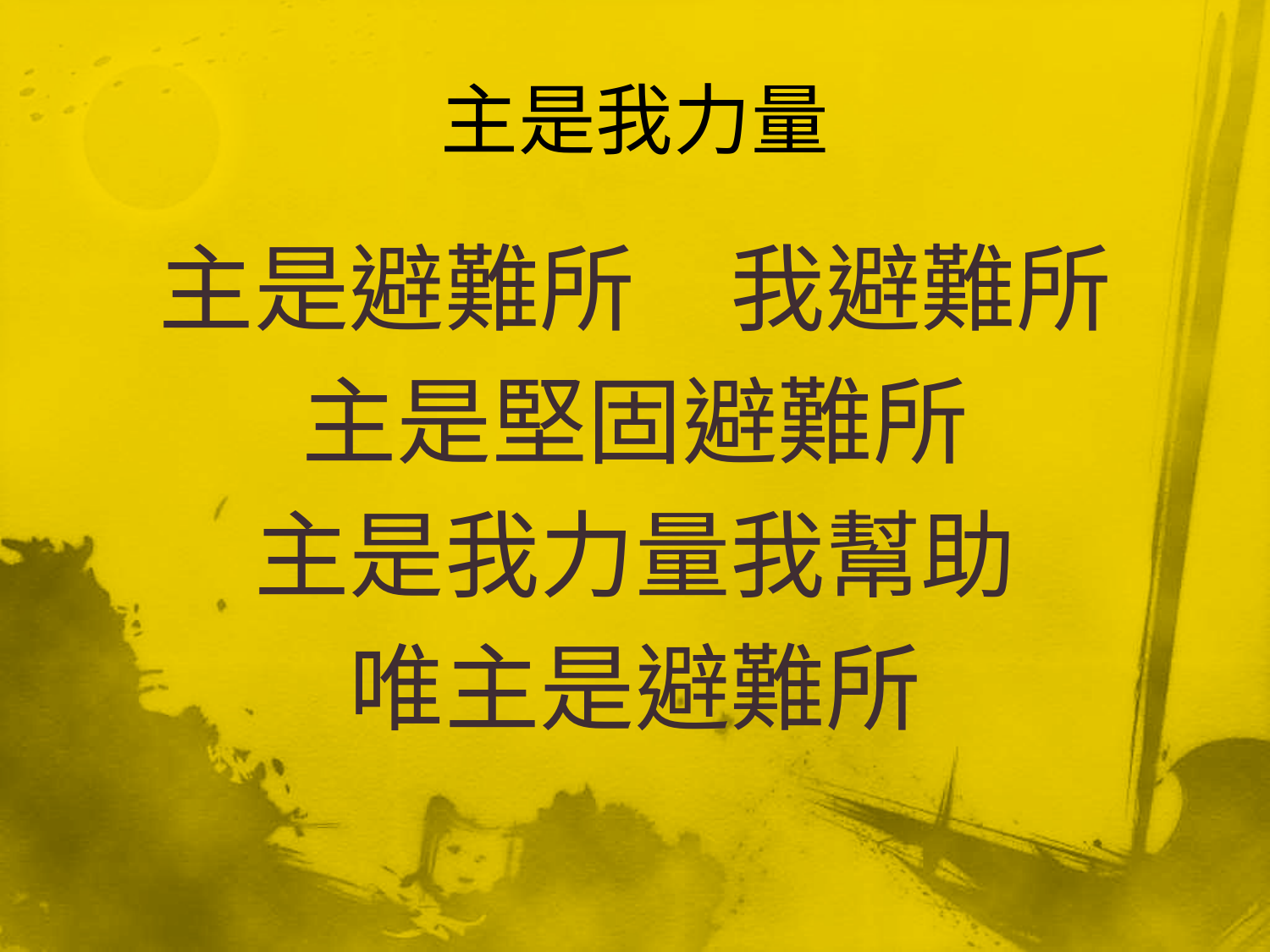

# 主是我力量
主是避難所　我避難所
主是堅固避難所
主是我力量我幫助
唯主是避難所